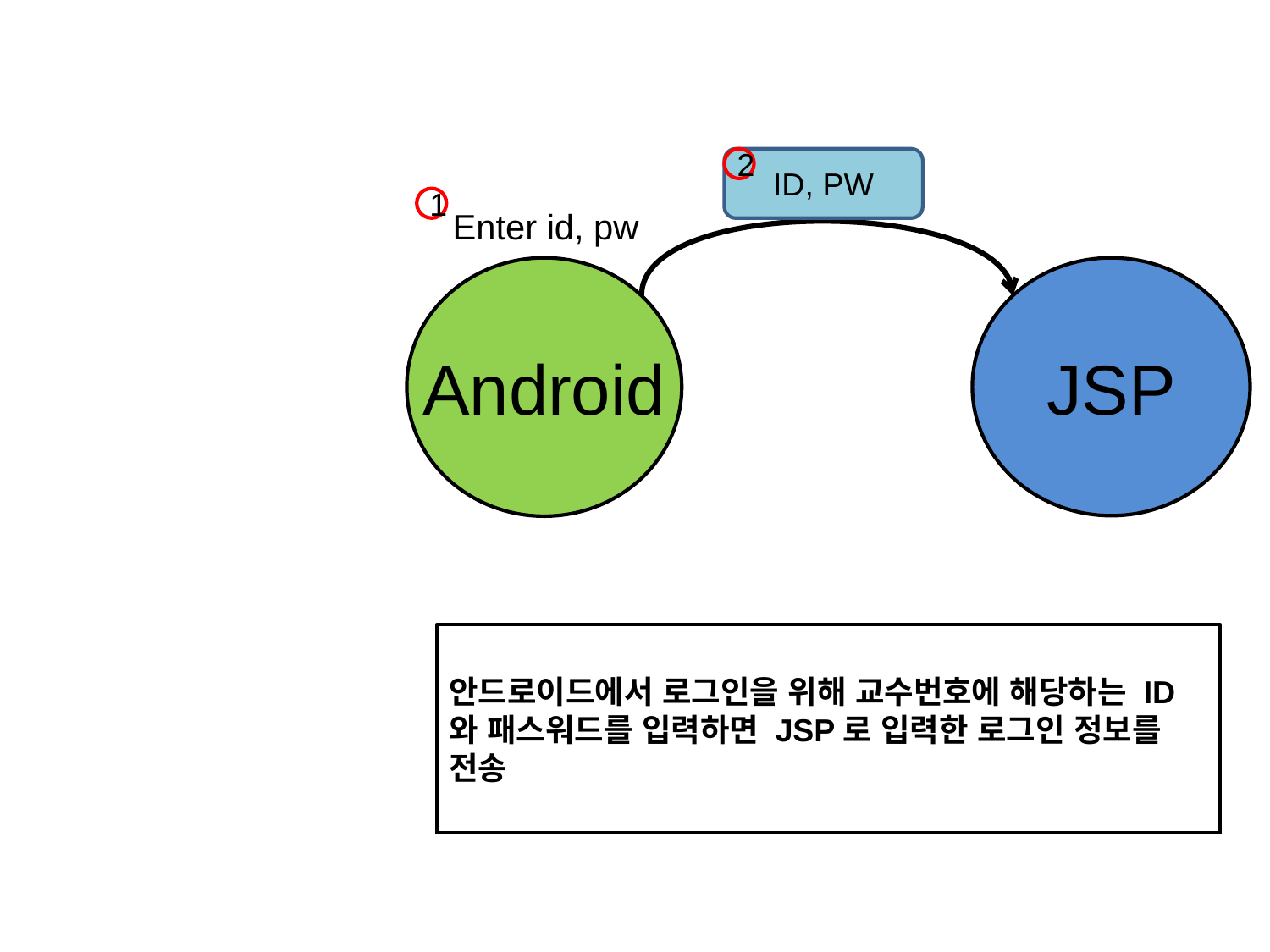

ID, PW
2
1
Enter id, pw
Android
JSP
안드로이드에서 로그인을 위해 교수번호에 해당하는 ID와 패스워드를 입력하면 JSP로 입력한 로그인 정보를 전송